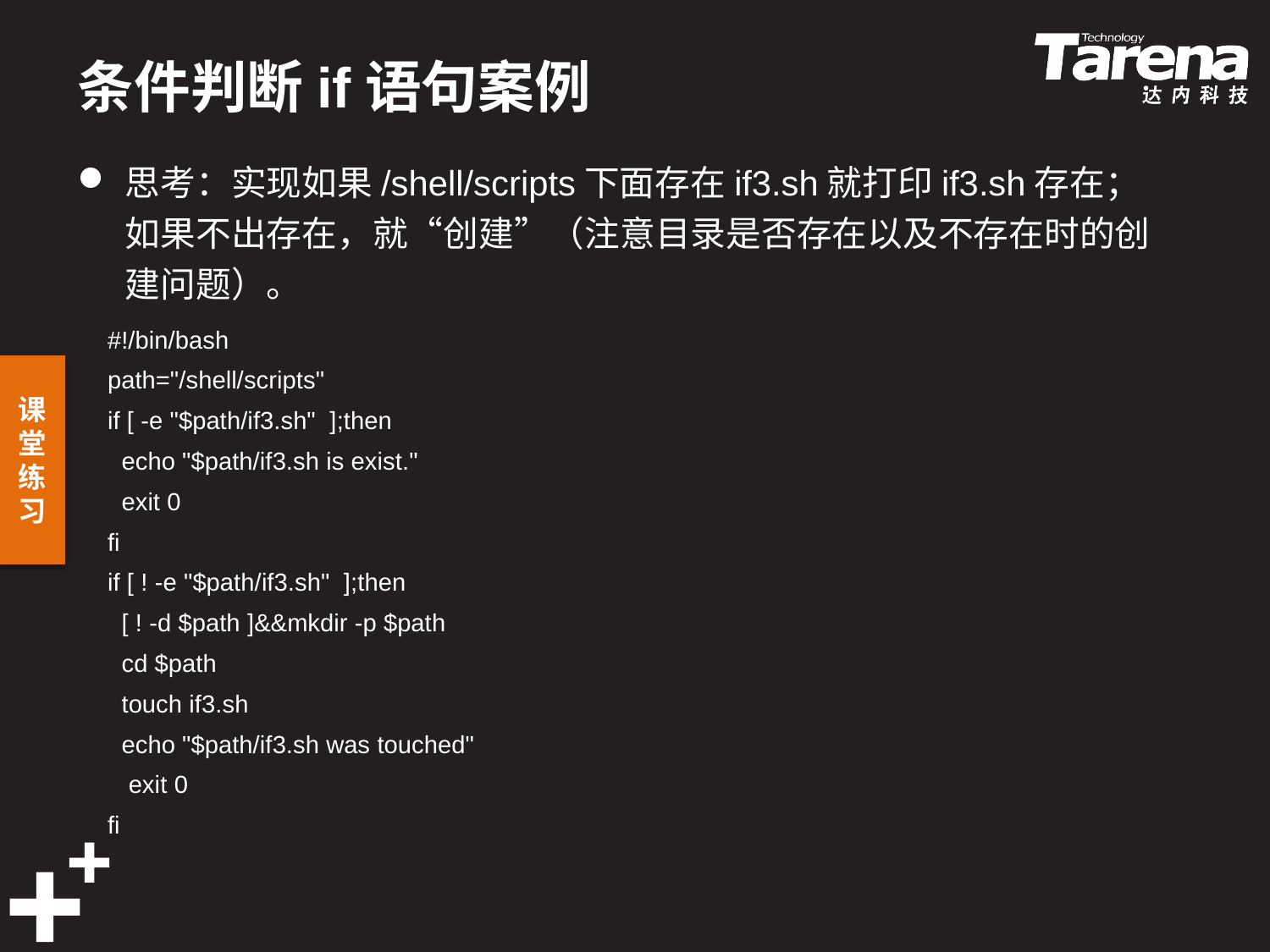

# 条件判断if语句案例
思考：实现如果/shell/scripts下面存在if3.sh就打印if3.sh存在；如果不出存在，就“创建”（注意目录是否存在以及不存在时的创建问题）。
#!/bin/bash
path="/shell/scripts"
if [ -e "$path/if3.sh"  ];then
  echo "$path/if3.sh is exist."
  exit 0
fi
if [ ! -e "$path/if3.sh"  ];then
  [ ! -d $path ]&&mkdir -p $path
  cd $path
  touch if3.sh
  echo "$path/if3.sh was touched"
   exit 0
fi